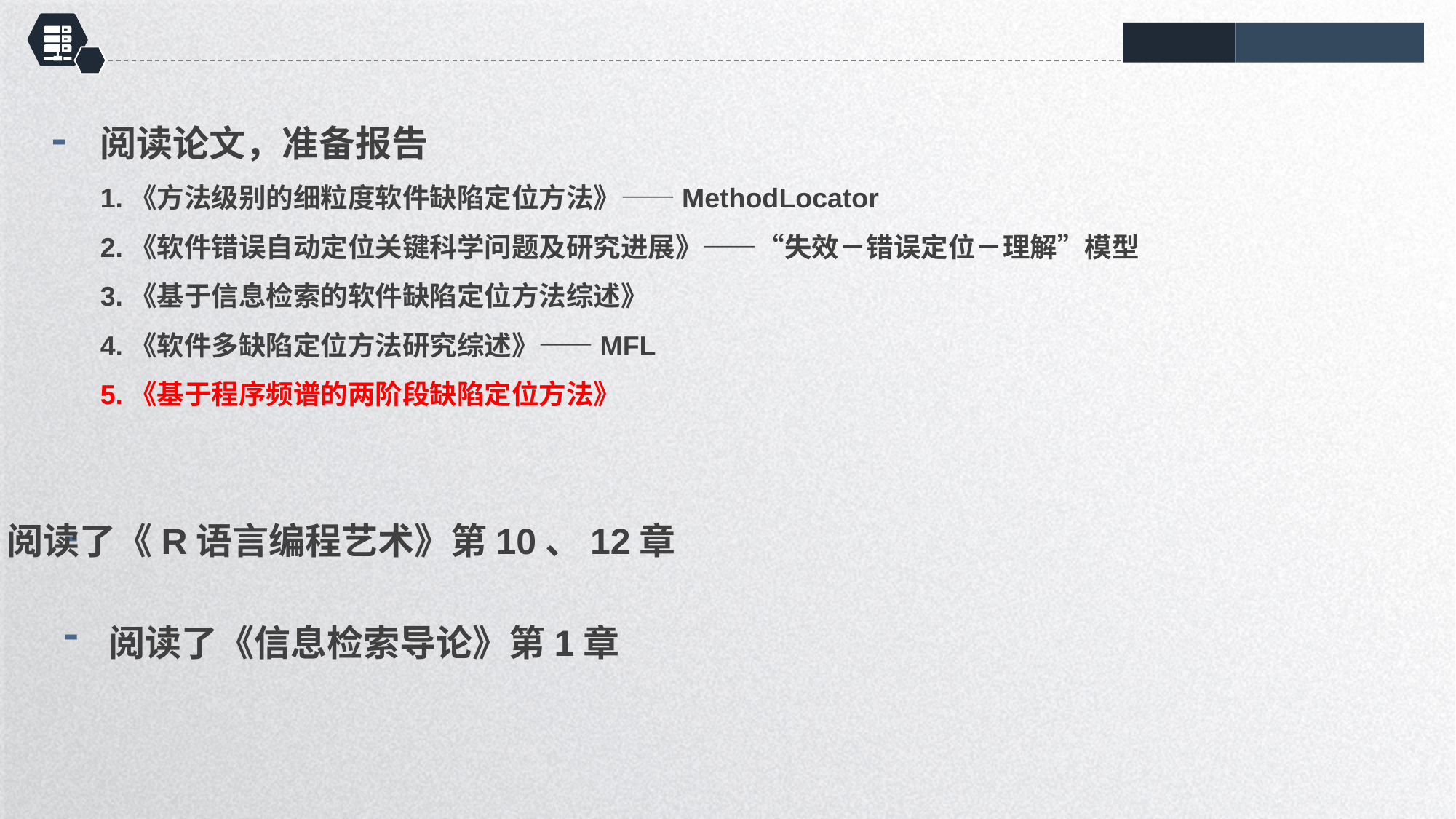

阅读论文，准备报告
1.《方法级别的细粒度软件缺陷定位方法》——MethodLocator
2.《软件错误自动定位关键科学问题及研究进展》——“失效－错误定位－理解”模型
3.《基于信息检索的软件缺陷定位方法综述》
4.《软件多缺陷定位方法研究综述》——MFL
5.《基于程序频谱的两阶段缺陷定位方法》
-
-
阅读了《R语言编程艺术》第10、12章
阅读了《信息检索导论》第1章
-
延时符